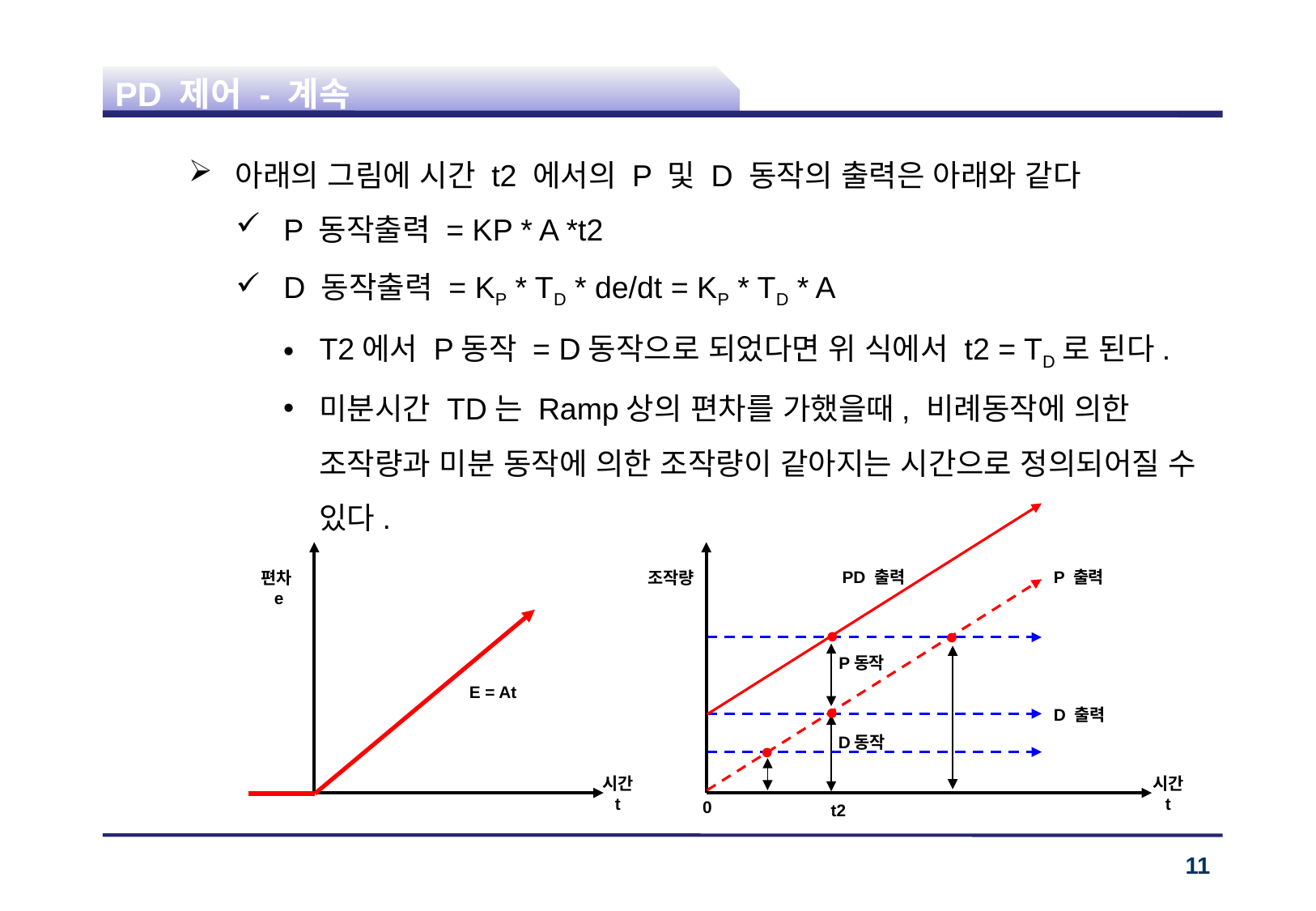

# PD 제어 - 계속
아래의 그림에 시간 t2 에서의 P 및 D 동작의 출력은 아래와 같다
P 동작출력 = KP * A *t2
D 동작출력 = KP * TD * de/dt = KP * TD * A
T2에서 P동작 = D동작으로 되었다면 위 식에서 t2 = TD로 된다.
미분시간 TD는 Ramp상의 편차를 가했을때, 비례동작에 의한 조작량과 미분 동작에 의한 조작량이 같아지는 시간으로 정의되어질 수 있다.

PD 출력
P 출력
편차
e
조작량

P동작
E = At
D 출력

D동작

시간
t
시간
t
0
t2